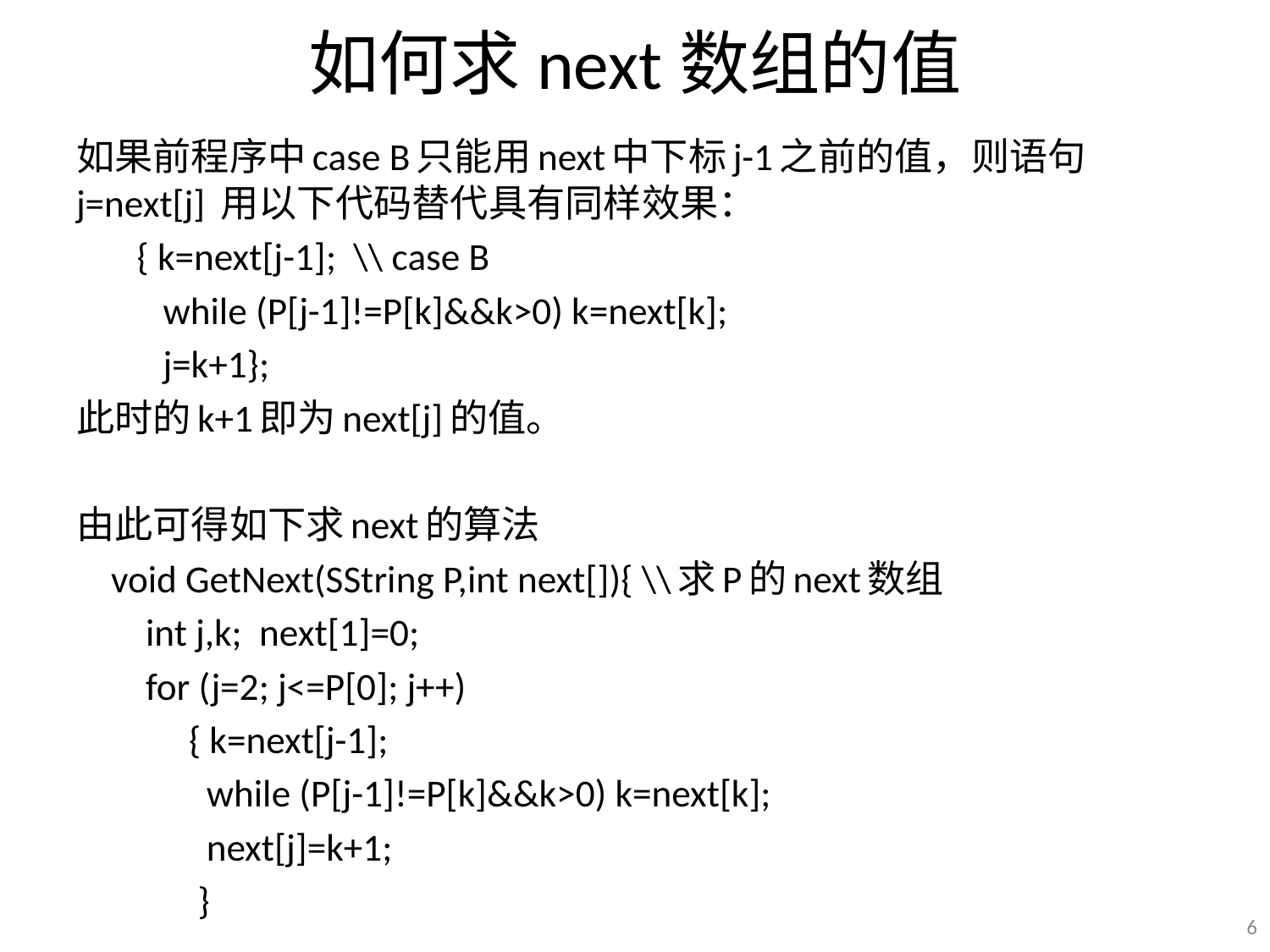

# 如何求next数组的值
如果前程序中case B只能用next中下标j-1之前的值，则语句j=next[j] 用以下代码替代具有同样效果：
       { k=next[j-1];  \\ case B
          while (P[j-1]!=P[k]&&k>0) k=next[k];
          j=k+1};
此时的k+1即为next[j]的值。

由此可得如下求next的算法
    void GetNext(SString P,int next[]){ \\求P的next数组
        int j,k;  next[1]=0;
        for (j=2; j<=P[0]; j++)
             { k=next[j-1];
               while (P[j-1]!=P[k]&&k>0) k=next[k];
               next[j]=k+1;
              }

6